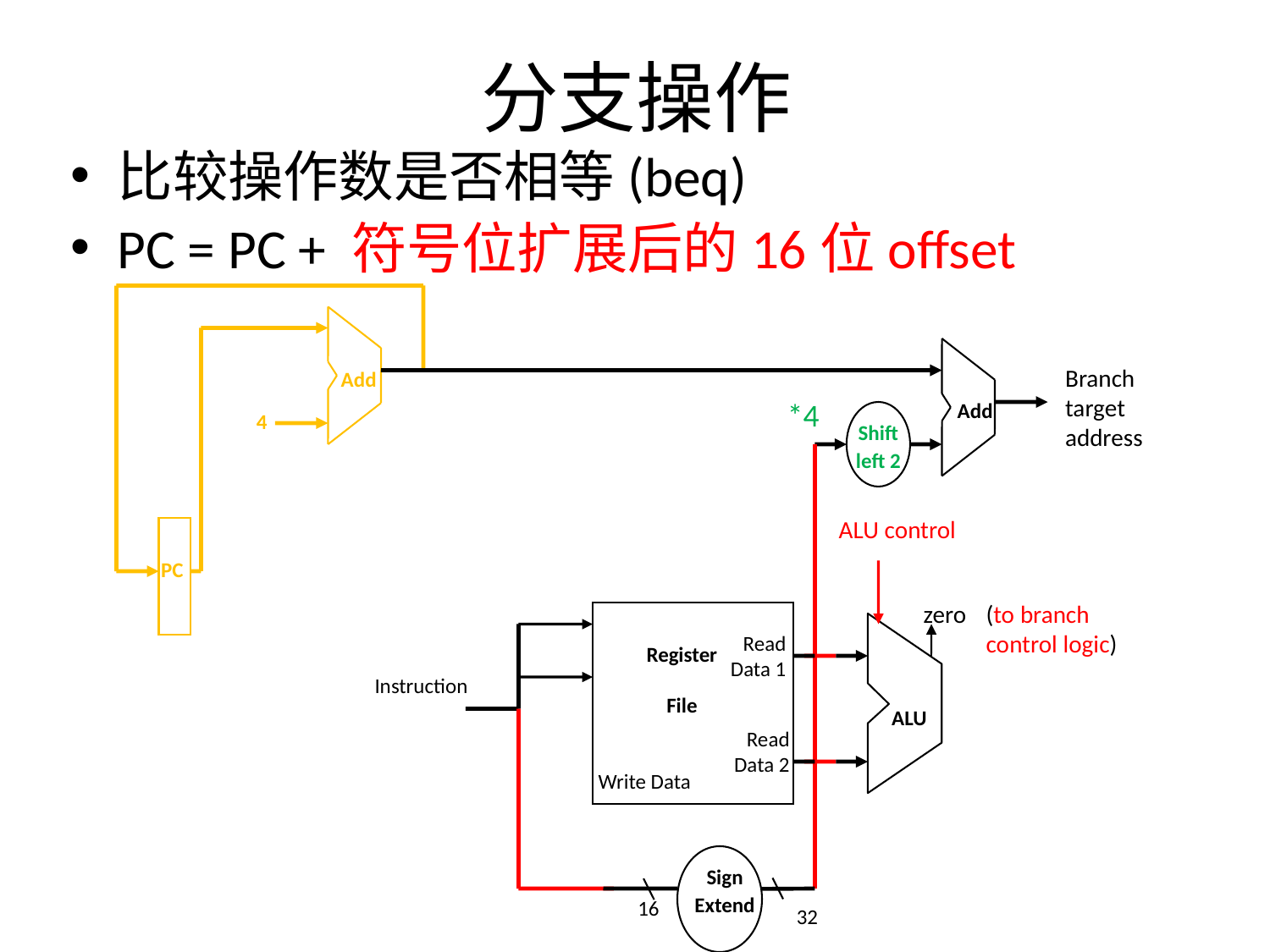

# 分支操作
比较操作数是否相等(beq)
PC = PC + 符号位扩展后的16位offset

Branch
target
address
Add

*4
Add
4

Shift
left 2

ALU control

PC

zero
(to branch control logic)

Read
 Data 1

Register

File

Instruction

ALU

Read
 Data 2
Write Data

Sign
Extend

16

32